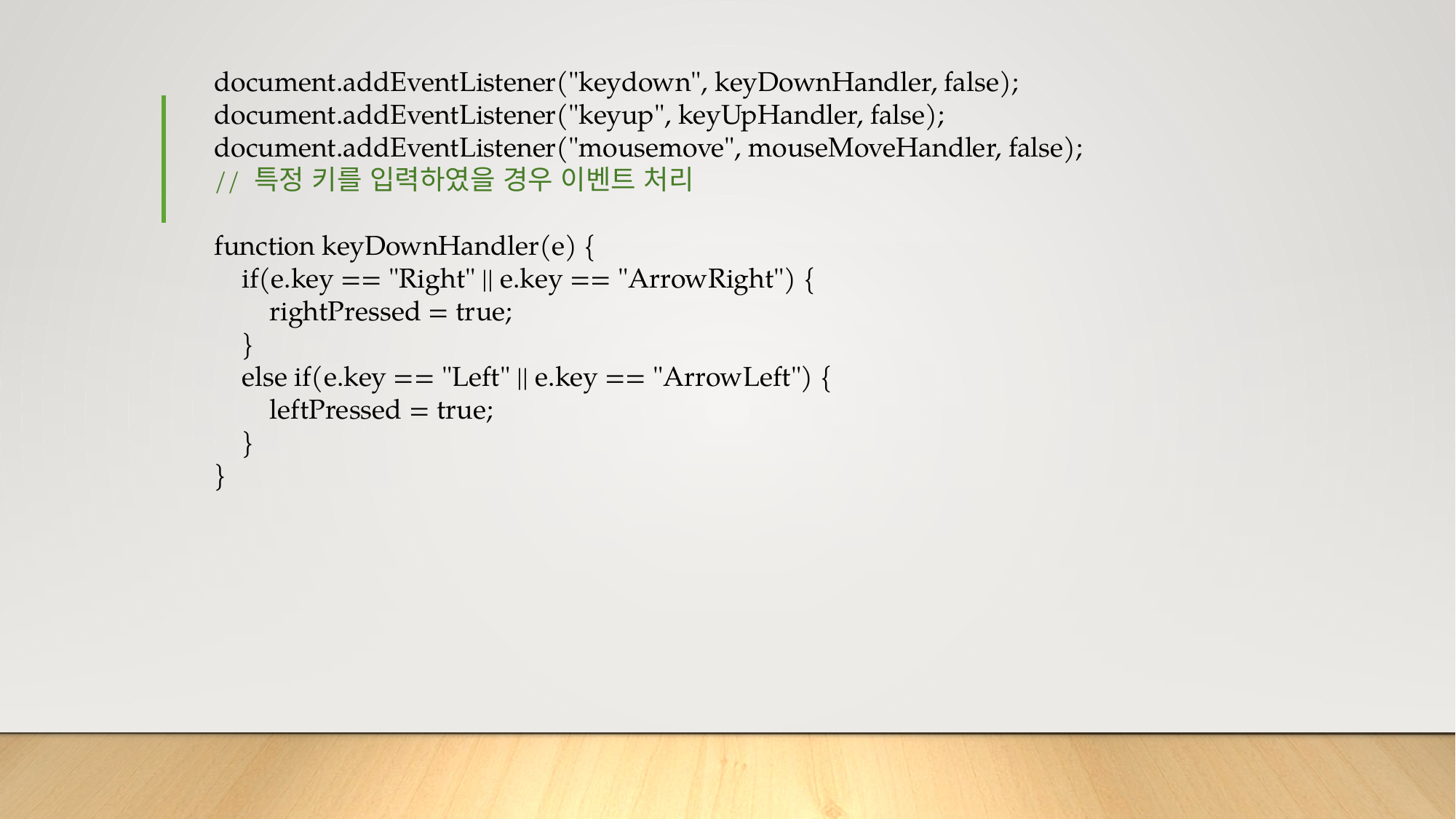

document.addEventListener("keydown", keyDownHandler, false);
document.addEventListener("keyup", keyUpHandler, false);
document.addEventListener("mousemove", mouseMoveHandler, false);
// 특정 키를 입력하였을 경우 이벤트 처리

function keyDownHandler(e) {
    if(e.key == "Right" || e.key == "ArrowRight") {
        rightPressed = true;
    }
    else if(e.key == "Left" || e.key == "ArrowLeft") {
        leftPressed = true;
    }
}